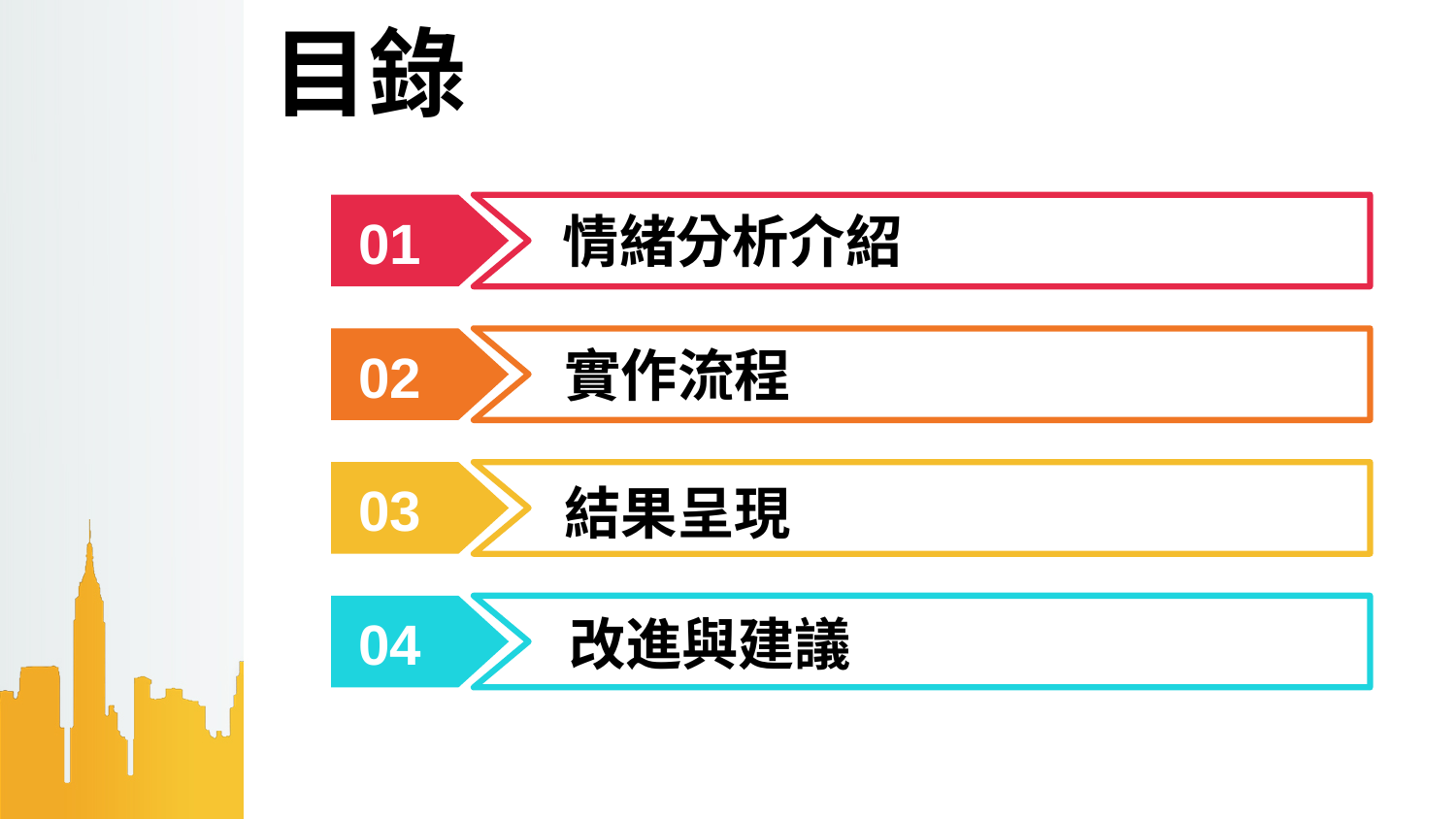

# 目錄

情緒分析介紹
01

實作流程
02

結果呈現
03

改進與建議
04